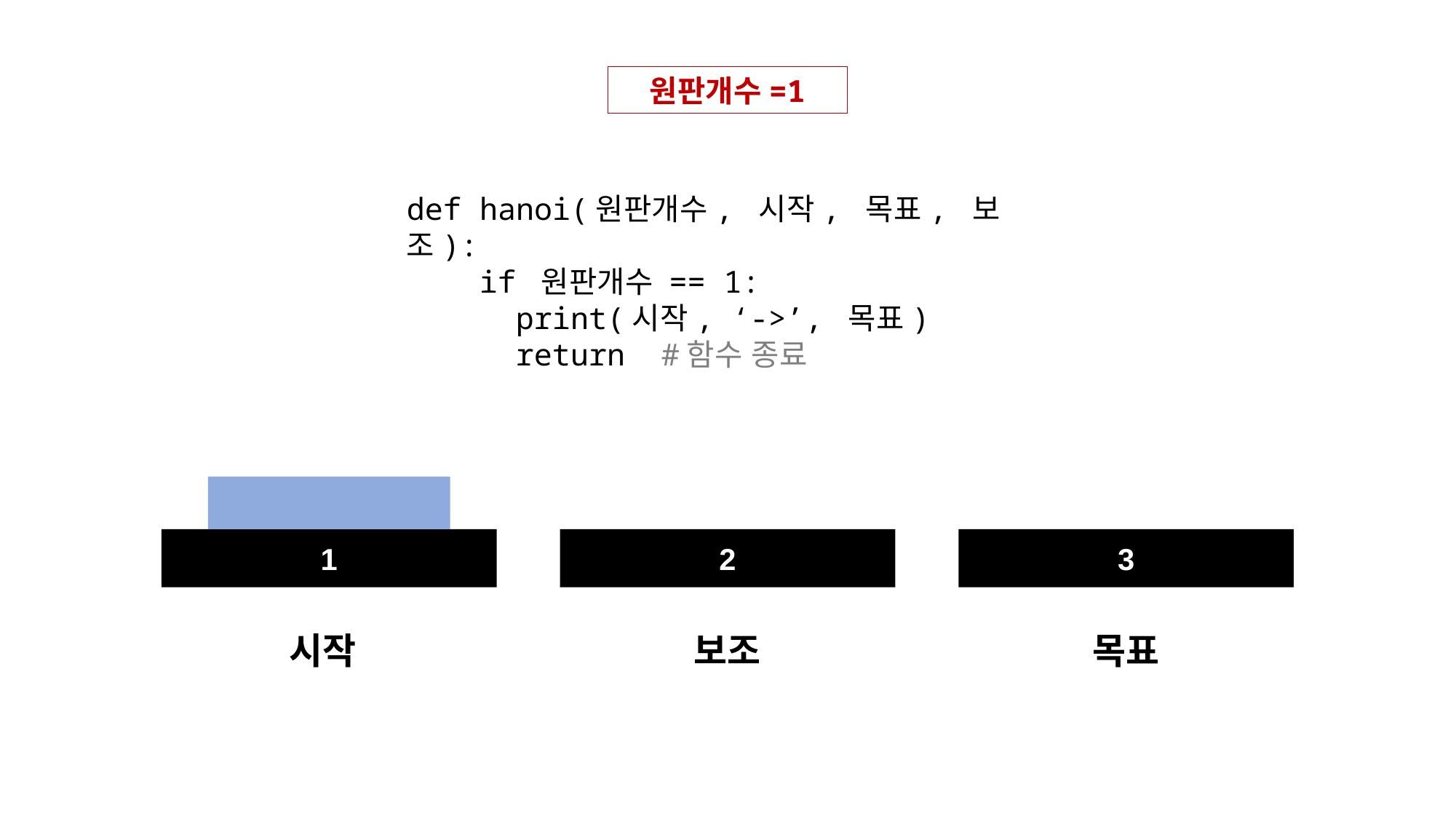

원판개수=1
def hanoi(원판개수, 시작, 목표, 보조):
    if 원판개수 == 1:
	print(시작, ‘->’, 목표)
	return  #함수 종료

1
2
3
보조
목표
시작